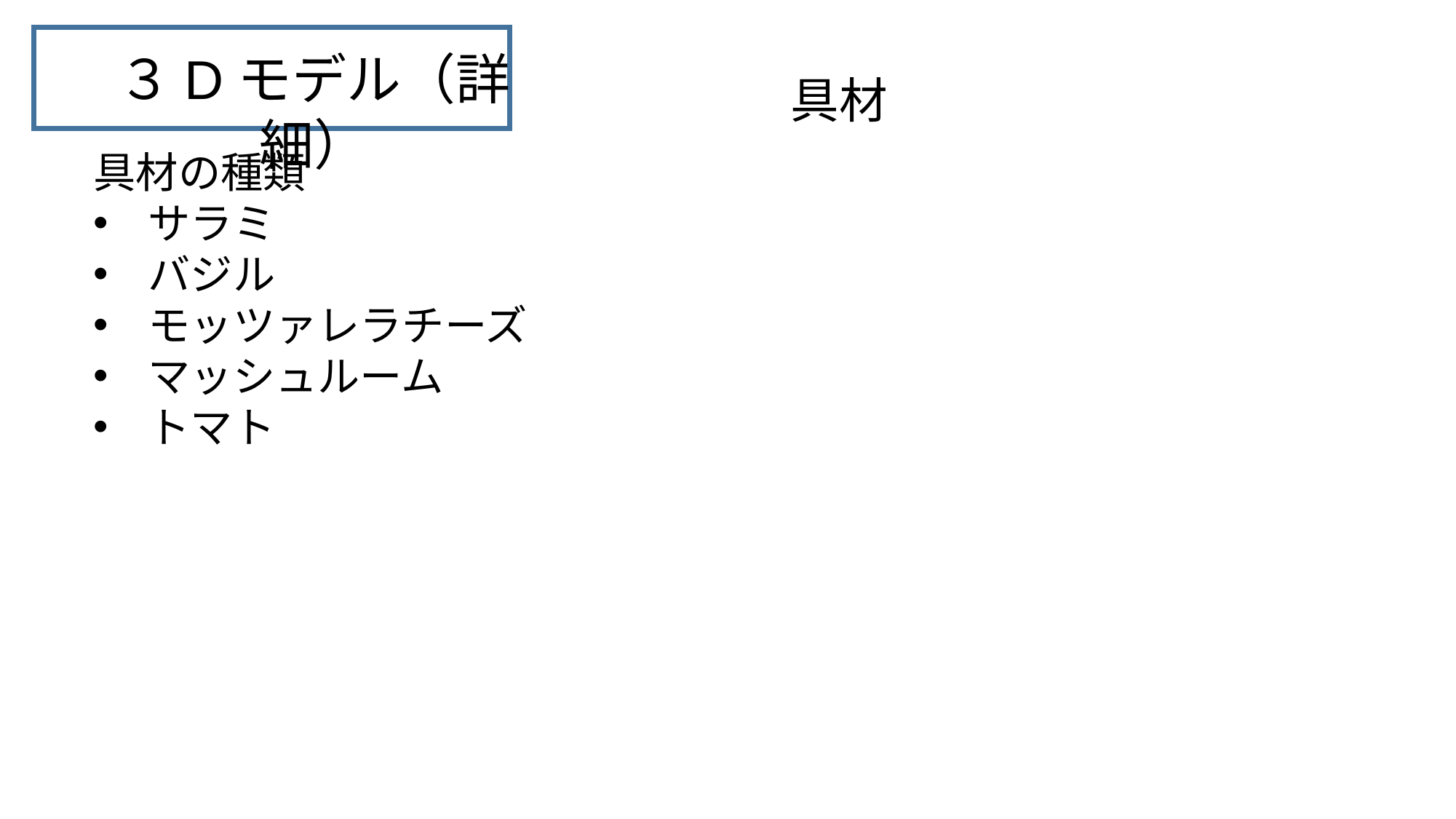

３Dモデル（詳細）
具材
具材の種類
サラミ
バジル
モッツァレラチーズ
マッシュルーム
トマト